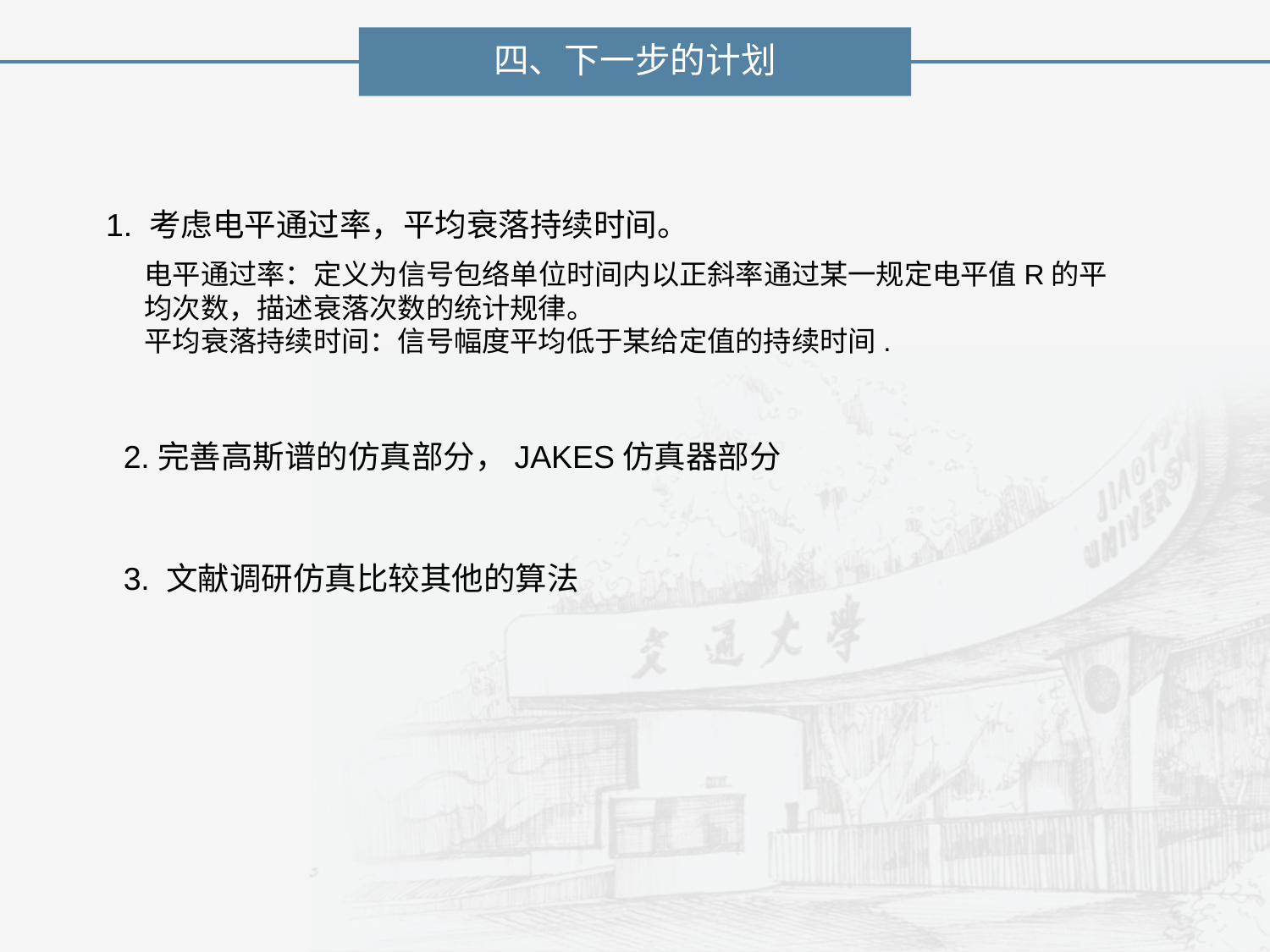

四、下一步的计划
1. 考虑电平通过率，平均衰落持续时间。
电平通过率：定义为信号包络单位时间内以正斜率通过某一规定电平值R的平均次数，描述衰落次数的统计规律。
平均衰落持续时间：信号幅度平均低于某给定值的持续时间.
2.完善高斯谱的仿真部分，JAKES仿真器部分
3. 文献调研仿真比较其他的算法